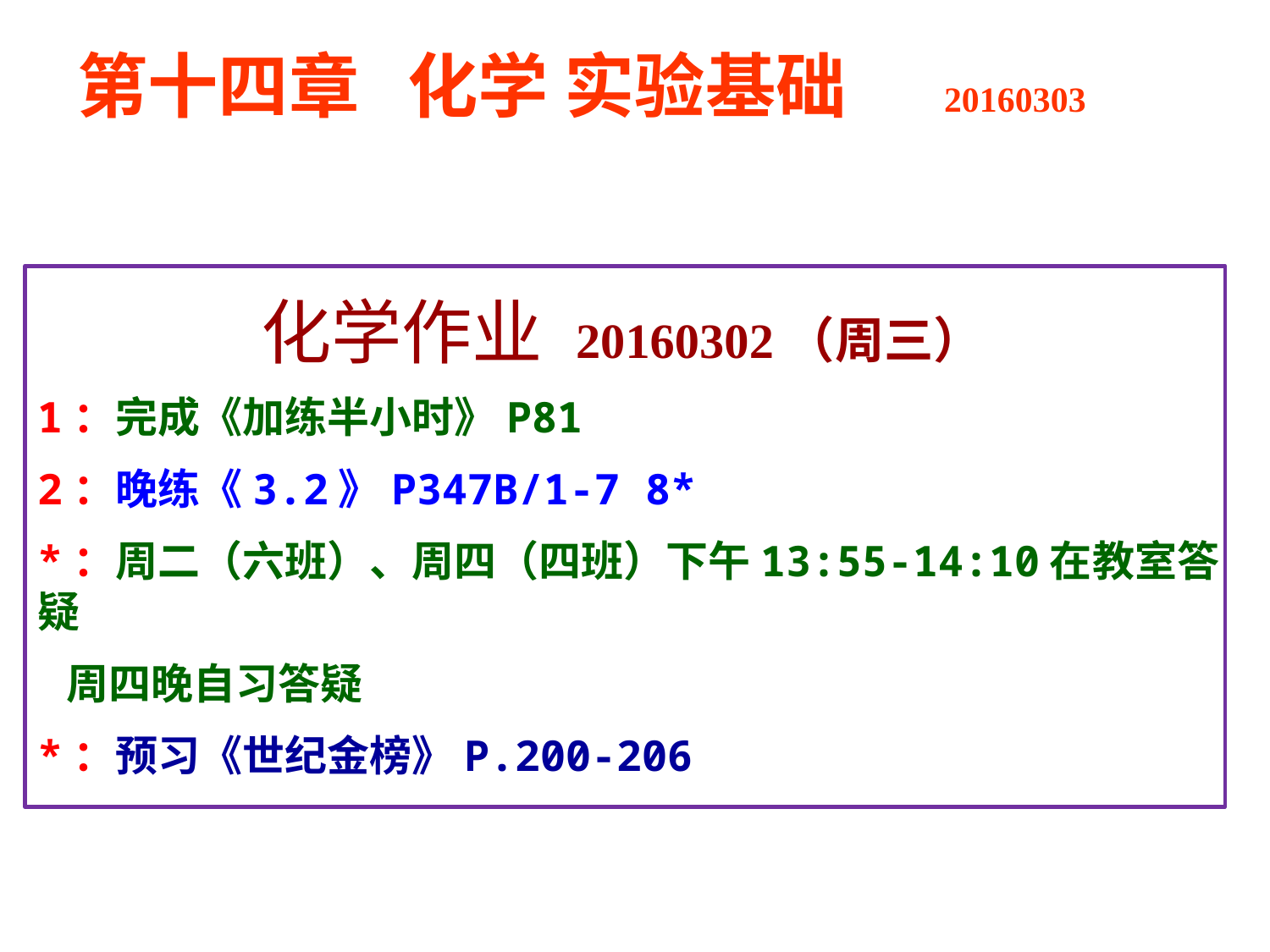

第十四章   化学 实验基础     20160303
        化学作业 20160302（周三）
1：完成《加练半小时》P81
2：晚练《3.2》P347B/1-7 8*
*：周二（六班）、周四（四班）下午13:55-14:10在教室答疑
  周四晚自习答疑
*：预习《世纪金榜》P.200-206